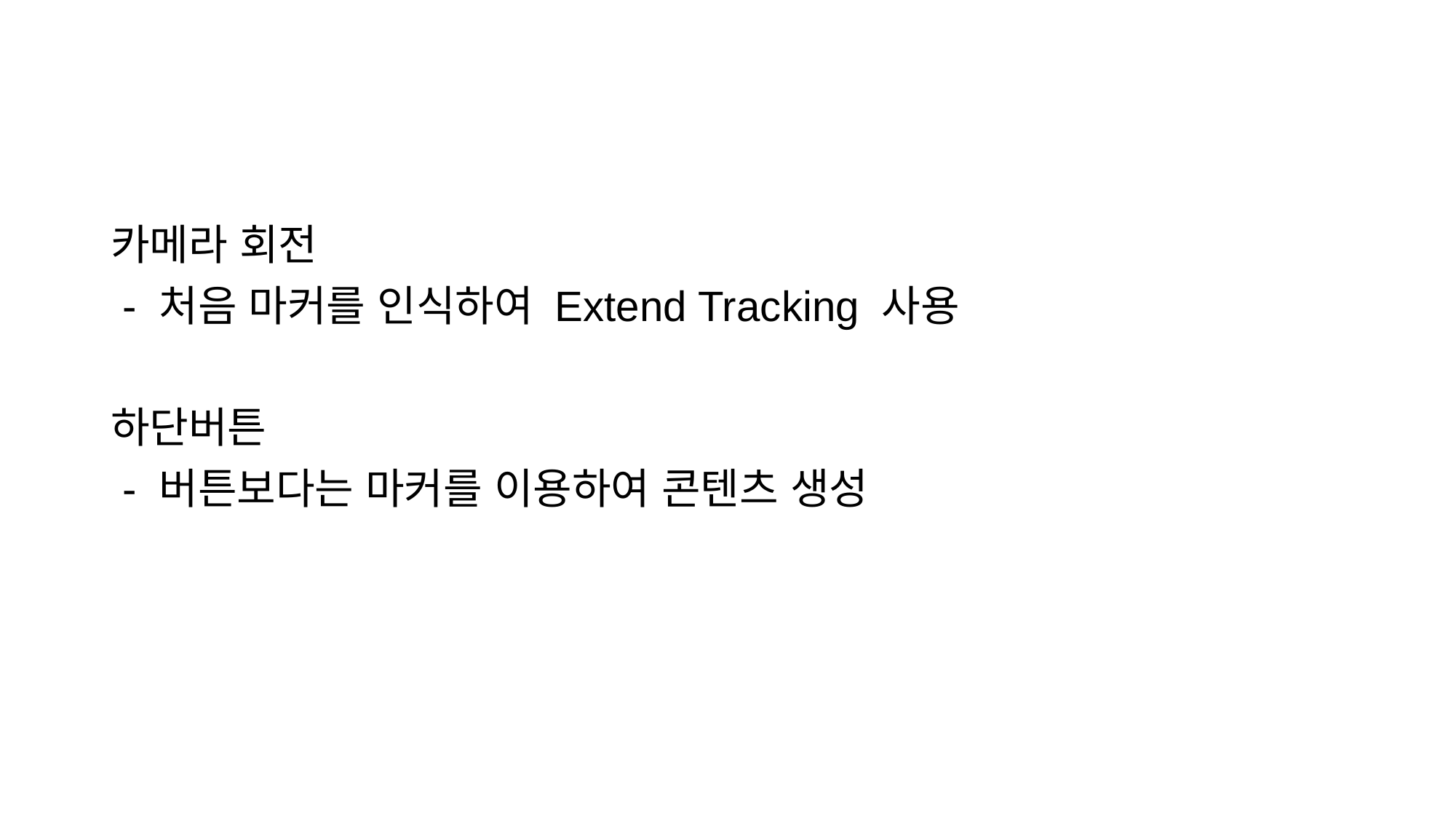

카메라 회전
 - 처음 마커를 인식하여 Extend Tracking 사용

하단버튼
 - 버튼보다는 마커를 이용하여 콘텐츠 생성